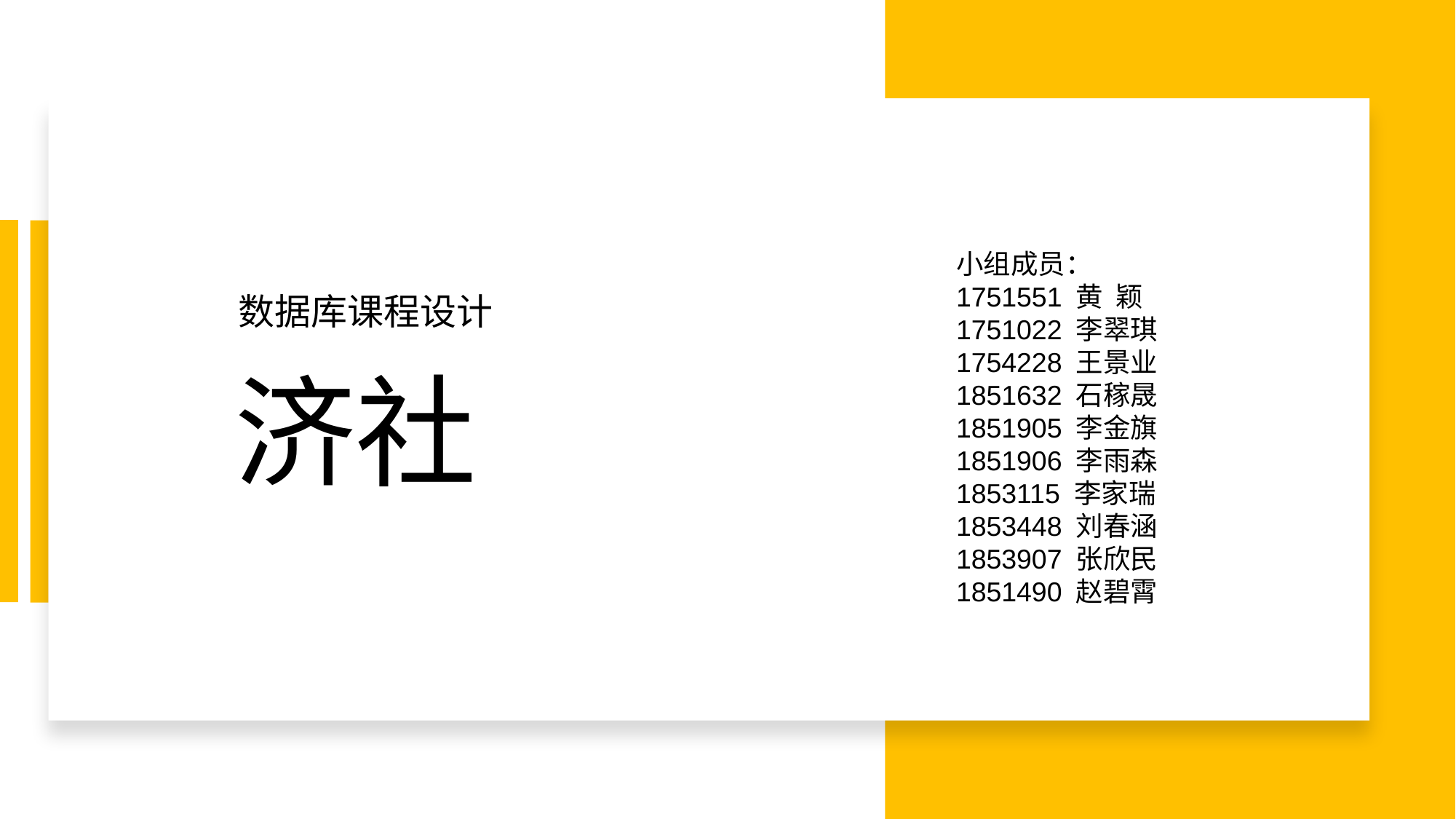

小组成员：
1751551 黄  颖
1751022 李翠琪
1754228 王景业
1851632 石稼晟
1851905 李金旗
1851906 李雨森
1853115 李家瑞
1853448 刘春涵
1853907 张欣民
1851490 赵碧霄
数据库课程设计
# 济社